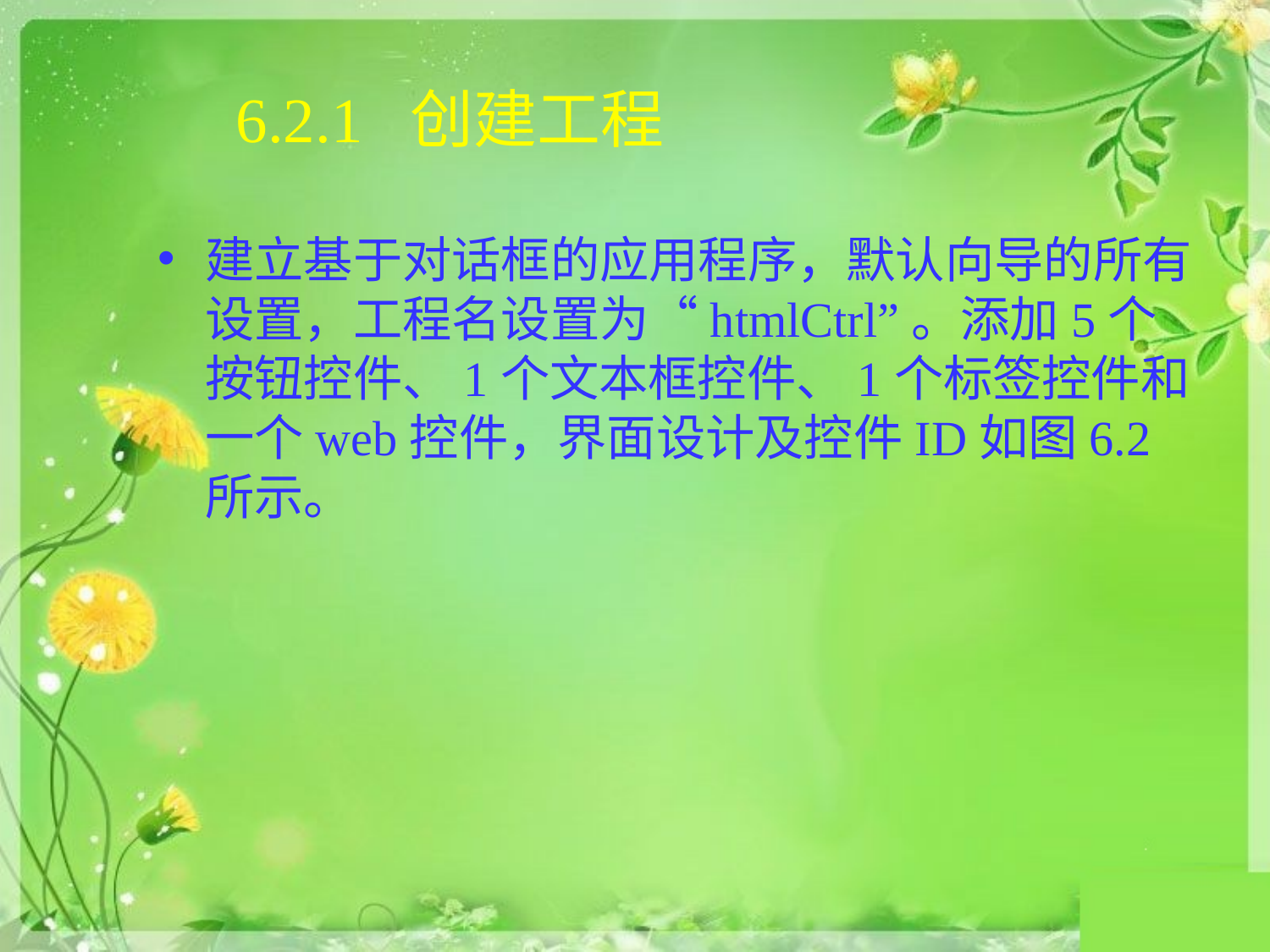

# 6.2.1  创建工程
建立基于对话框的应用程序，默认向导的所有设置，工程名设置为“htmlCtrl”。添加5个按钮控件、1个文本框控件、1个标签控件和一个web控件，界面设计及控件ID如图6.2所示。